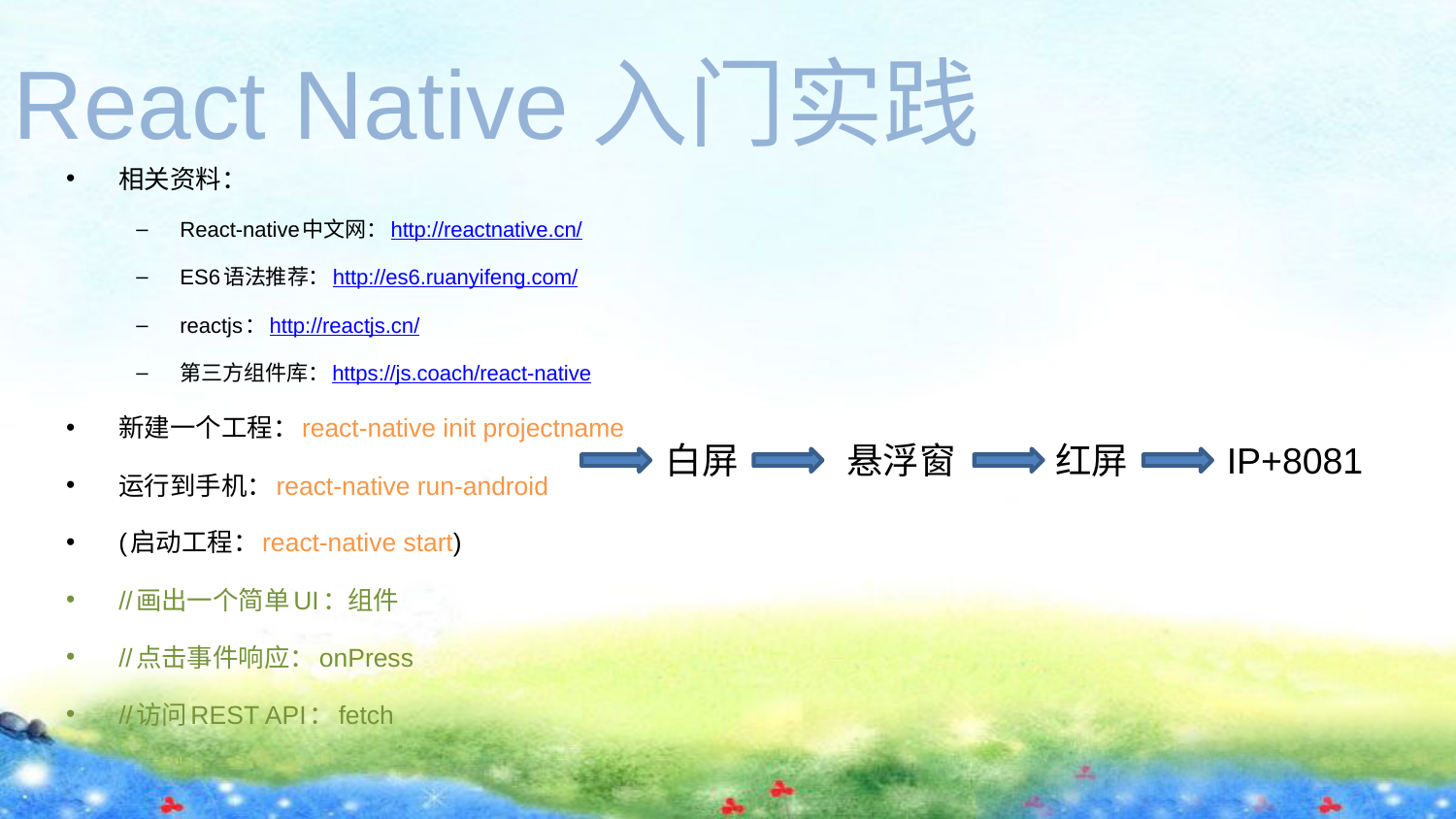

React Native入门实践
相关资料：
React-native中文网：http://reactnative.cn/
ES6语法推荐：http://es6.ruanyifeng.com/
reactjs：http://reactjs.cn/
第三方组件库：https://js.coach/react-native
新建一个工程：react-native init projectname
运行到手机：react-native run-android
(启动工程：react-native start)
//画出一个简单UI：组件
//点击事件响应：onPress
//访问REST API：fetch
白屏
悬浮窗
红屏
IP+8081